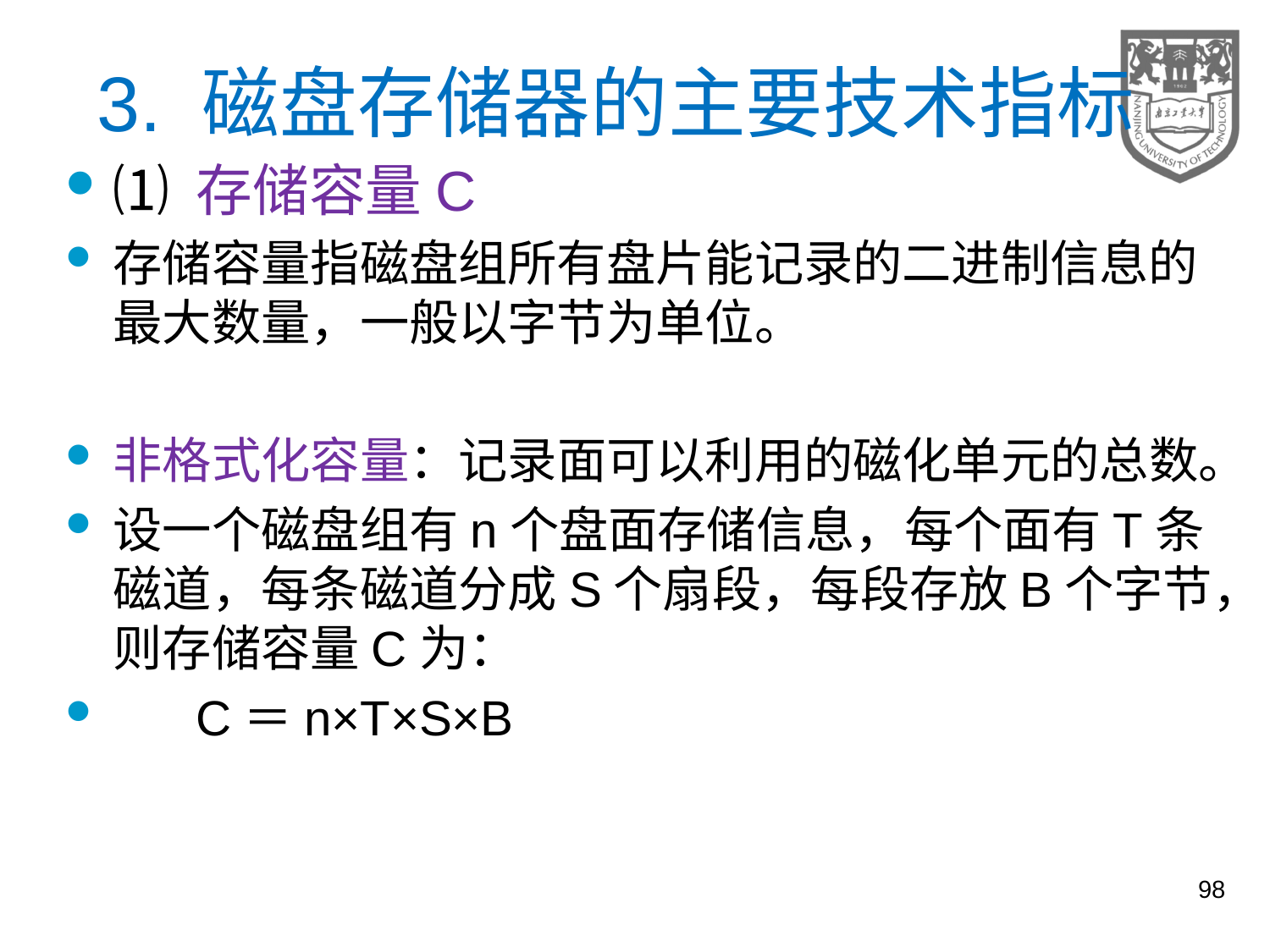

# 3. 磁盘存储器的主要技术指标
⑴ 存储容量C
存储容量指磁盘组所有盘片能记录的二进制信息的最大数量，一般以字节为单位。

非格式化容量：记录面可以利用的磁化单元的总数。
设一个磁盘组有n个盘面存储信息，每个面有T条磁道，每条磁道分成S个扇段，每段存放B个字节，则存储容量C为：
      C＝n×T×S×B
98